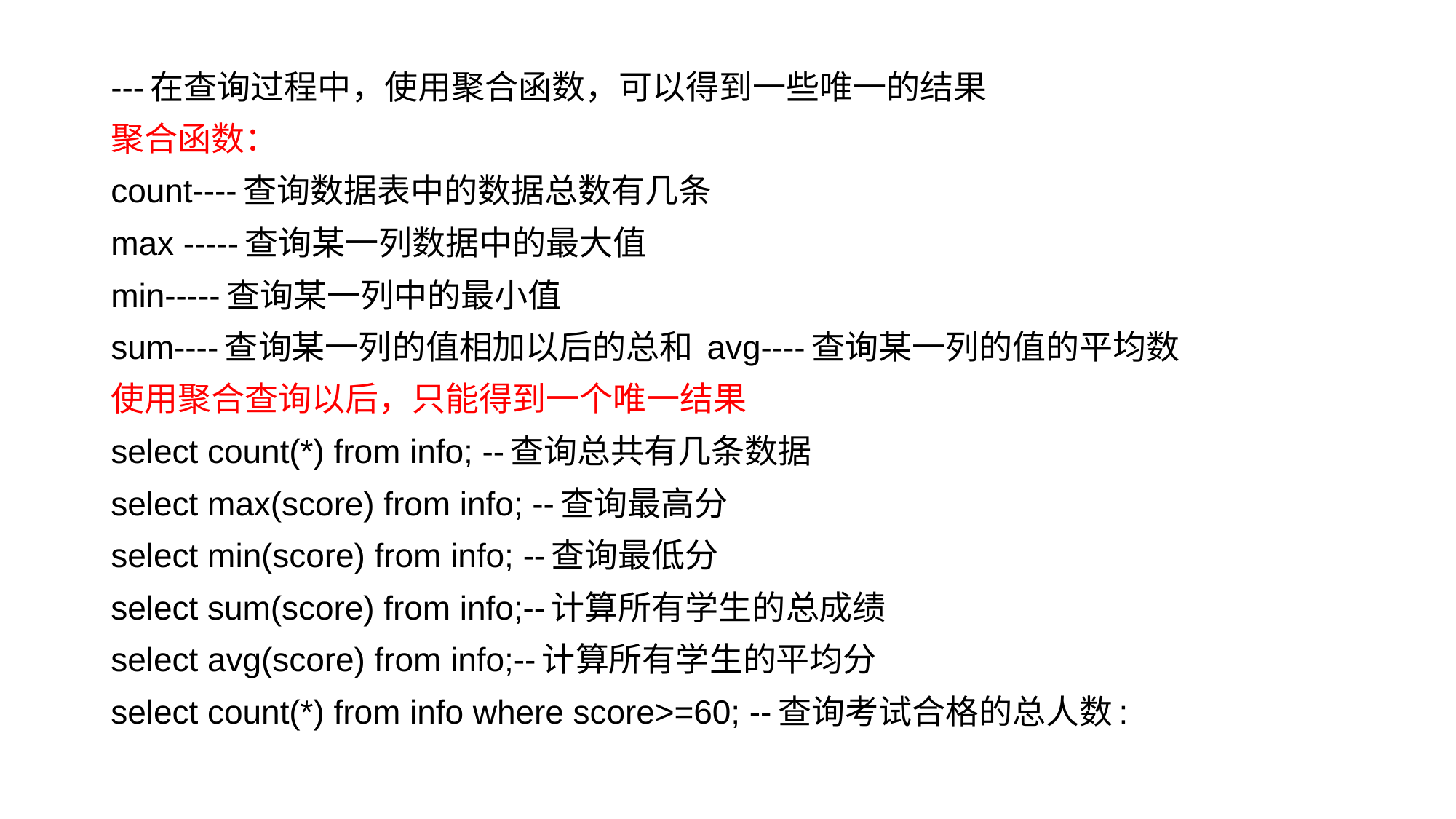

---在查询过程中，使用聚合函数，可以得到一些唯一的结果
聚合函数：
count----查询数据表中的数据总数有几条
max -----查询某一列数据中的最大值
min-----查询某一列中的最小值
sum----查询某一列的值相加以后的总和 avg----查询某一列的值的平均数
使用聚合查询以后，只能得到一个唯一结果
select count(*) from info; --查询总共有几条数据
select max(score) from info; --查询最高分
select min(score) from info; --查询最低分
select sum(score) from info;--计算所有学生的总成绩
select avg(score) from info;--计算所有学生的平均分
select count(*) from info where score>=60; --查询考试合格的总人数:
57